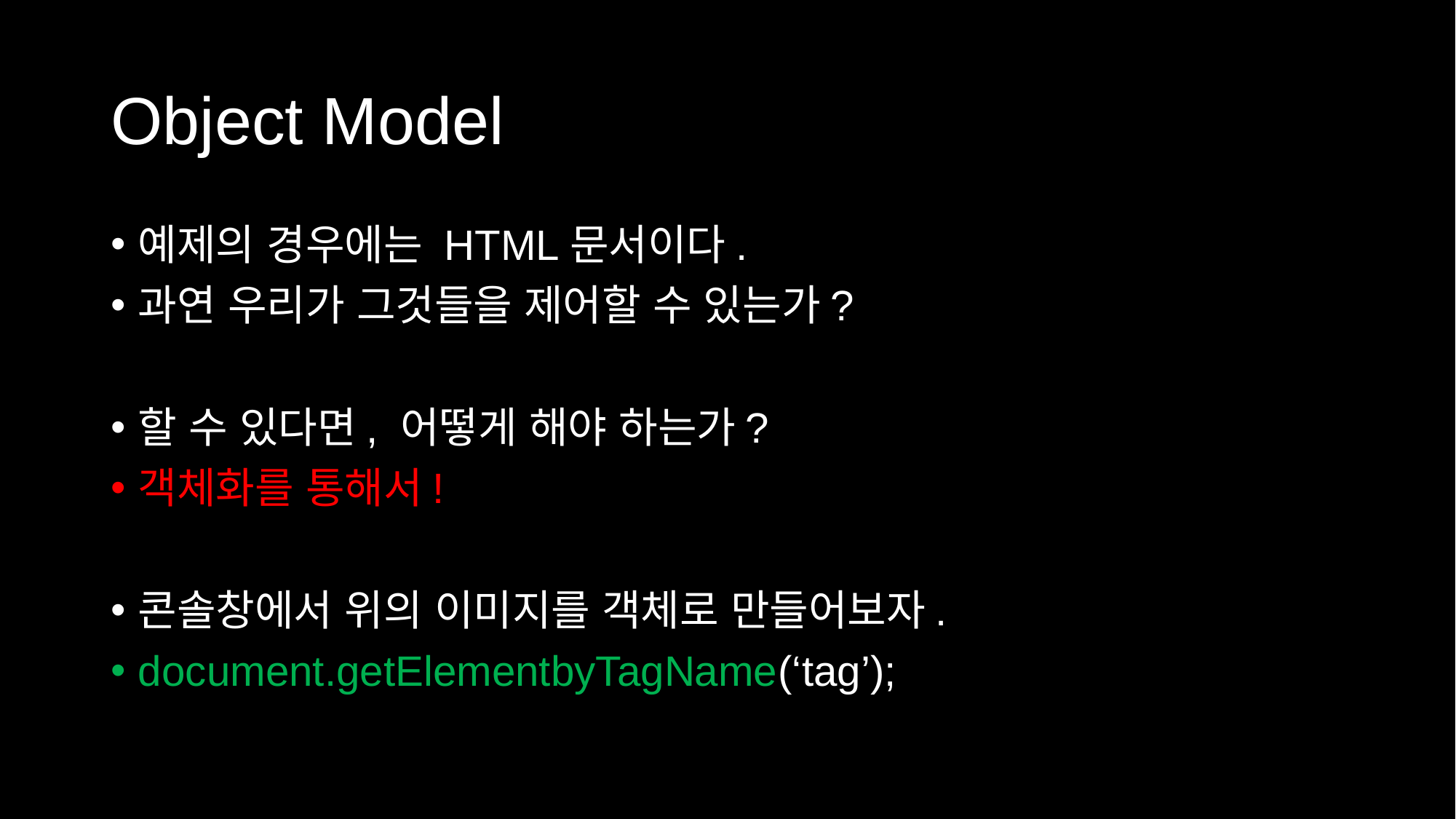

# Object Model
예제의 경우에는 HTML문서이다.
과연 우리가 그것들을 제어할 수 있는가?

할 수 있다면, 어떻게 해야 하는가?
객체화를 통해서!

콘솔창에서 위의 이미지를 객체로 만들어보자.
document.getElementbyTagName(‘tag’);